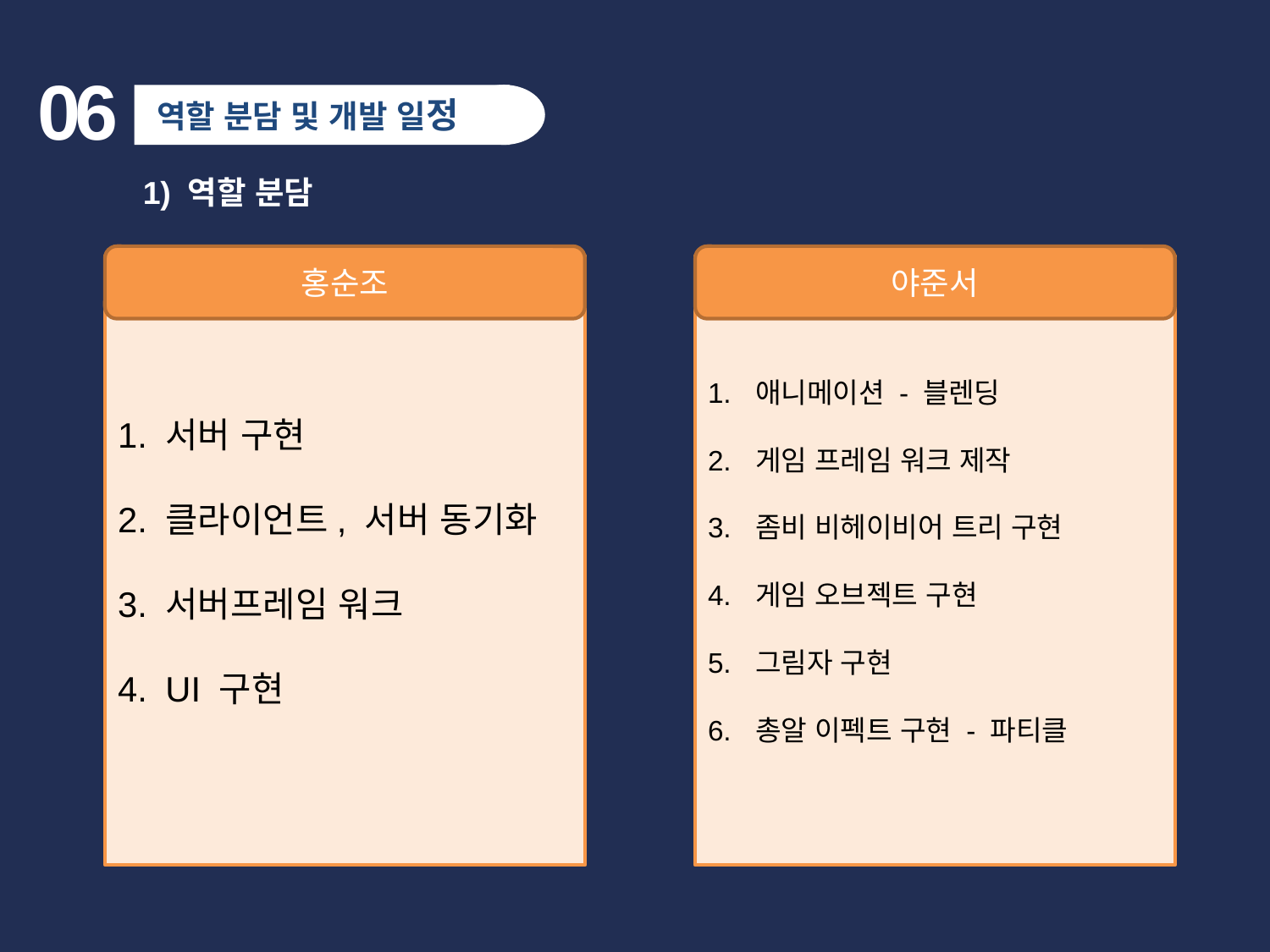

06

역할 분담 및 개발 일정
1) 역할 분담
홍순조
야준서

서버 구현

클라이언트, 서버 동기화

서버프레임 워크

UI 구현

애니메이션 - 블렌딩

게임 프레임 워크 제작

좀비 비헤이비어 트리 구현

게임 오브젝트 구현

그림자 구현

총알 이펙트 구현 - 파티클